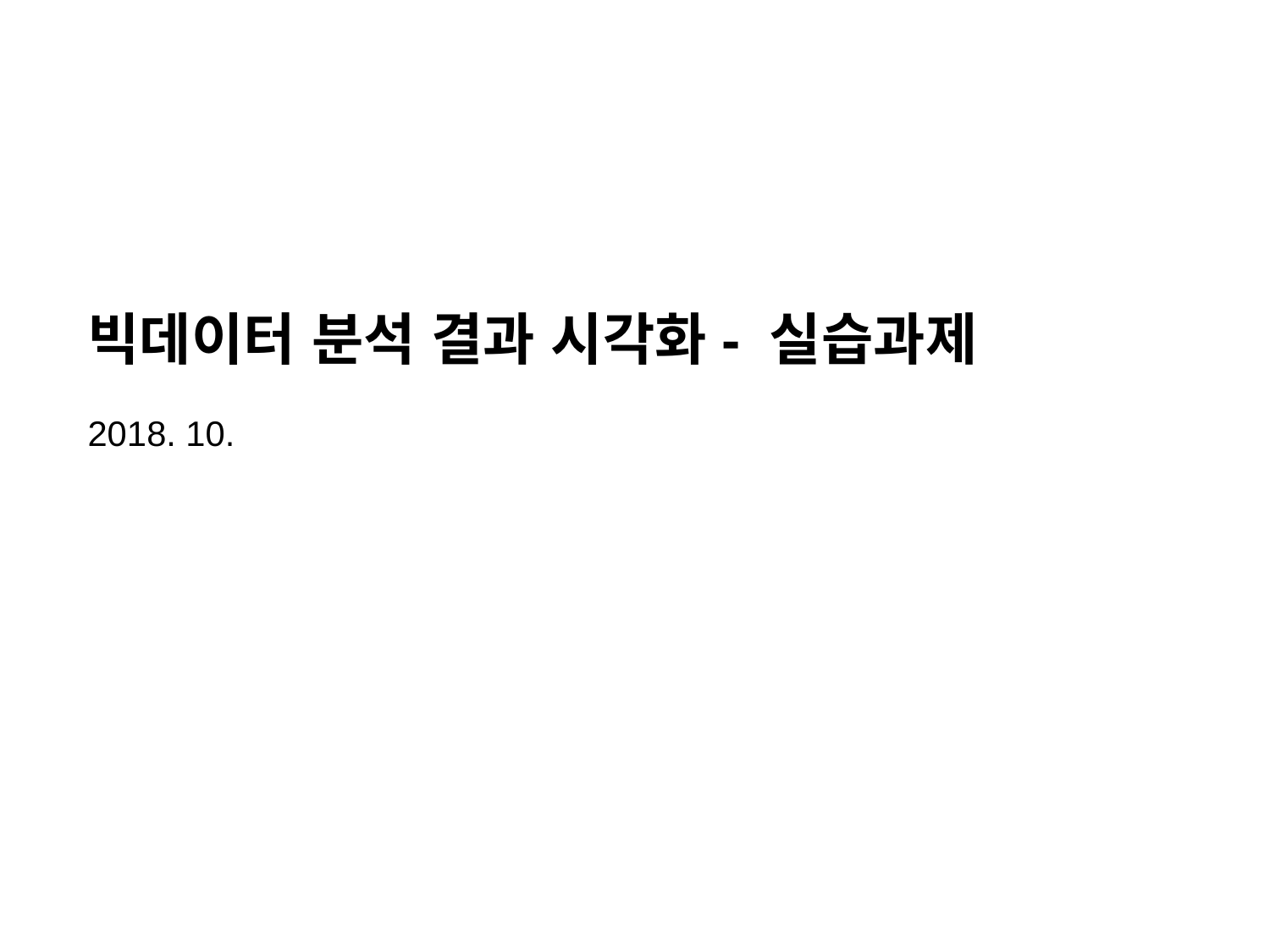

# 빅데이터 분석 결과 시각화- 실습과제
2018. 10.